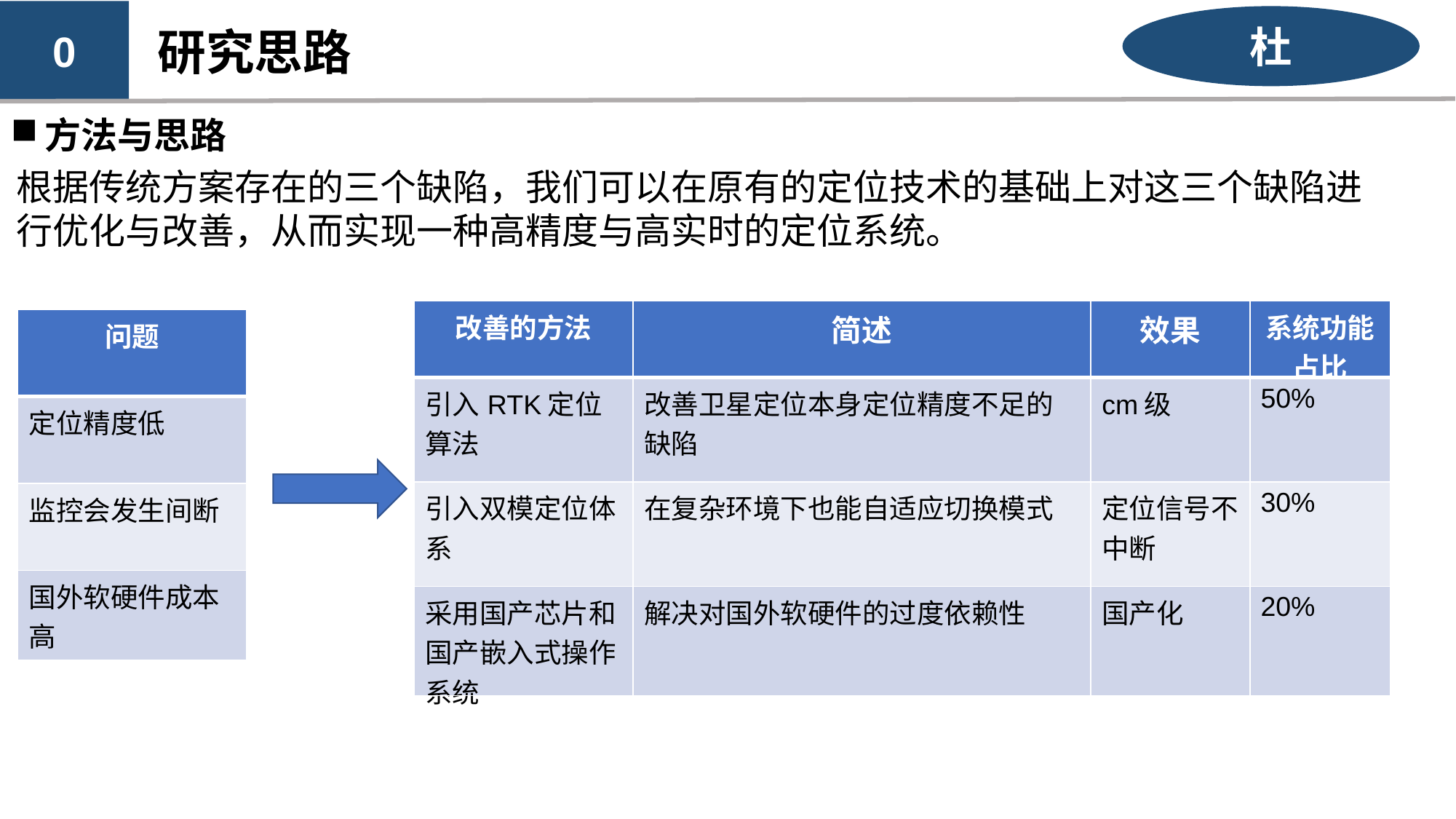

0

杜
研究思路
方法与思路

根据传统方案存在的三个缺陷，我们可以在原有的定位技术的基础上对这三个缺陷进行优化与改善，从而实现一种高精度与高实时的定位系统。
| 改善的方法 | 简述 | 效果 | 系统功能占比 |
| --- | --- | --- | --- |
| 引入RTK定位算法 | 改善卫星定位本身定位精度不足的缺陷 | cm级 | 50% |
| 引入双模定位体系 | 在复杂环境下也能自适应切换模式 | 定位信号不中断 | 30% |
| 采用国产芯片和国产嵌入式操作系统 | 解决对国外软硬件的过度依赖性 | 国产化 | 20% |
| 问题 |
| --- |
| 定位精度低 |
| 监控会发生间断 |
| 国外软硬件成本高 |